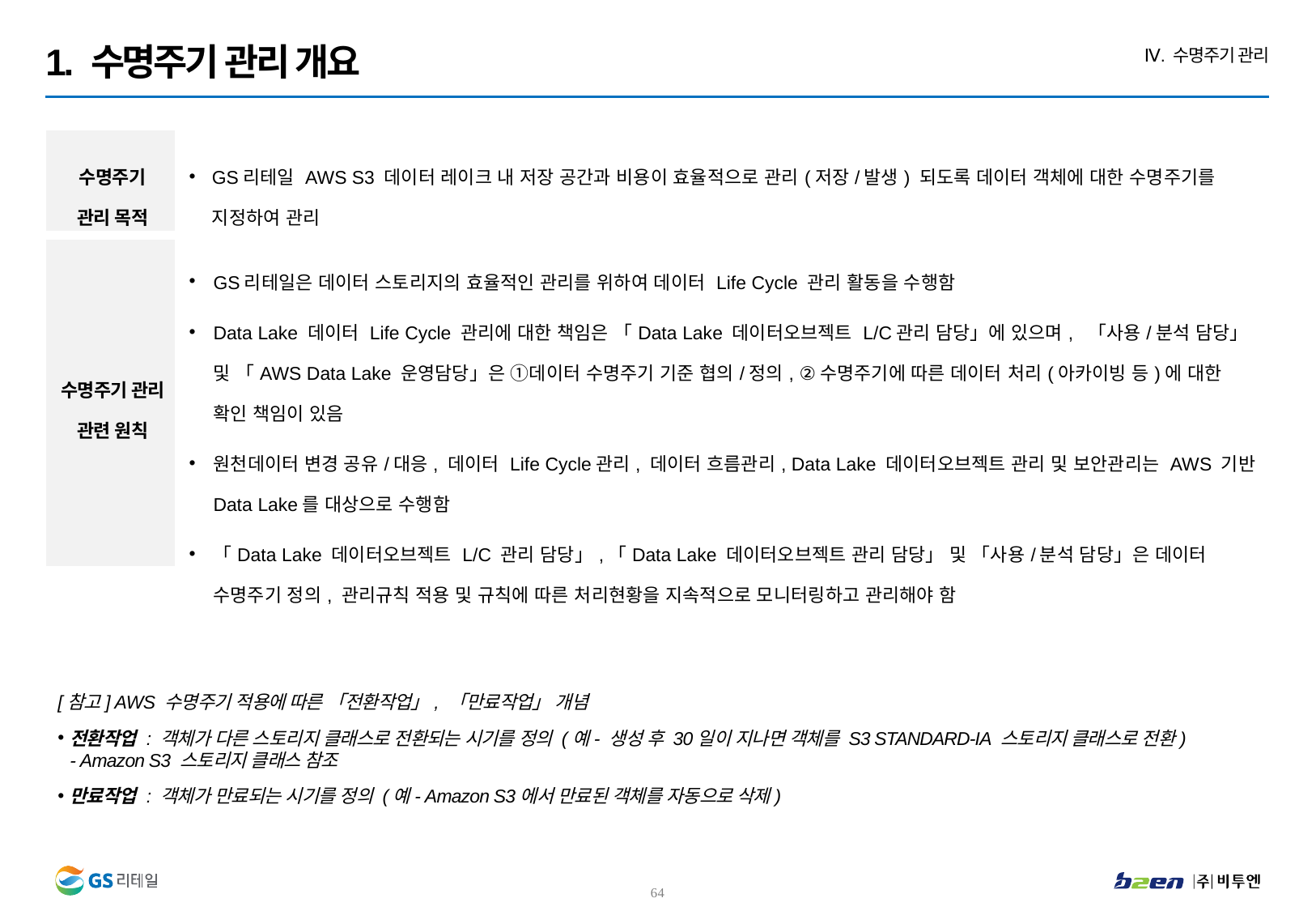

1. 수명주기 관리 개요
Ⅳ. 수명주기 관리
| 수명주기 관리 목적 | GS리테일 AWS S3 데이터 레이크 내 저장 공간과 비용이 효율적으로 관리(저장/발생) 되도록 데이터 객체에 대한 수명주기를 지정하여 관리 |
| --- | --- |
| 수명주기 관리 관련 원칙 | GS리테일은 데이터 스토리지의 효율적인 관리를 위하여 데이터 Life Cycle 관리 활동을 수행함 Data Lake 데이터 Life Cycle 관리에 대한 책임은 「Data Lake 데이터오브젝트 L/C관리 담당」에 있으며, 「사용/분석 담당」 및 「AWS Data Lake 운영담당」은 ①데이터 수명주기 기준 협의/정의, ②수명주기에 따른 데이터 처리(아카이빙 등)에 대한 확인 책임이 있음 원천데이터 변경 공유/대응, 데이터 Life Cycle관리, 데이터 흐름관리, Data Lake 데이터오브젝트 관리 및 보안관리는 AWS 기반 Data Lake를 대상으로 수행함 「Data Lake 데이터오브젝트 L/C 관리 담당」,「Data Lake 데이터오브젝트 관리 담당」 및 「사용/분석 담당」은 데이터 수명주기 정의, 관리규칙 적용 및 규칙에 따른 처리현황을 지속적으로 모니터링하고 관리해야 함 |
[참고] AWS 수명주기 적용에 따른 「전환작업」, 「만료작업」 개념
전환작업 : 객체가 다른 스토리지 클래스로 전환되는 시기를 정의 (예- 생성 후 30일이 지나면 객체를 S3 STANDARD-IA 스토리지 클래스로 전환)
- Amazon S3 스토리지 클래스 참조
만료작업 : 객체가 만료되는 시기를 정의 (예- Amazon S3에서 만료된 객체를 자동으로 삭제)
64